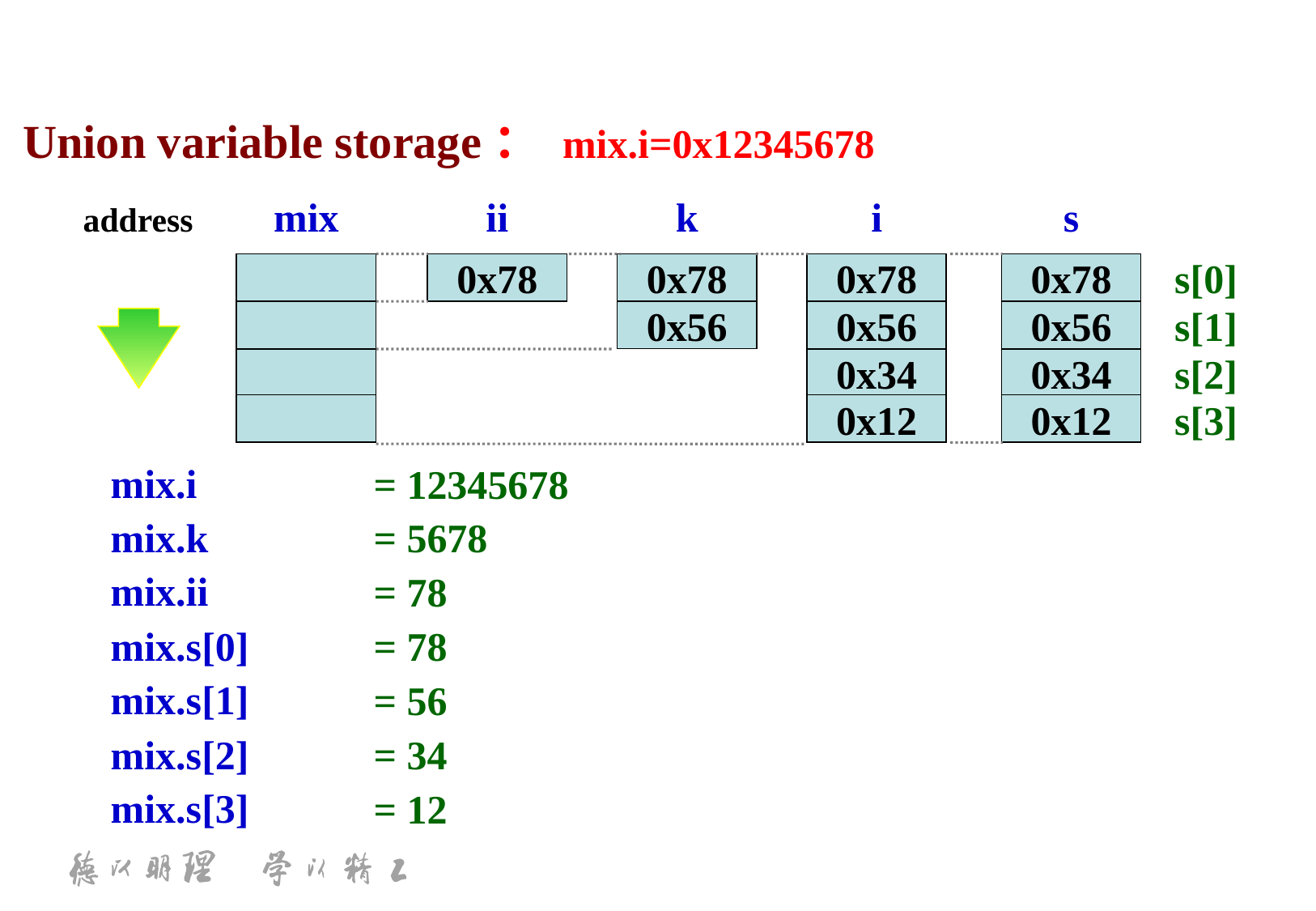

9.6 联合
Union variable storage： mix.i=0x12345678
address

mix

ii
0x78
k
0x78
0x56
i
0x78
0x56
0x34
0x12
s
0x78
s[0]
0x56
s[1]
0x34
s[2]
0x12
s[3]

mix.i
mix.k
mix.ii
mix.s[0]
mix.s[1]
mix.s[2]
mix.s[3]
= 12345678
= 5678
= 78
= 78
= 56
= 34
= 12
136